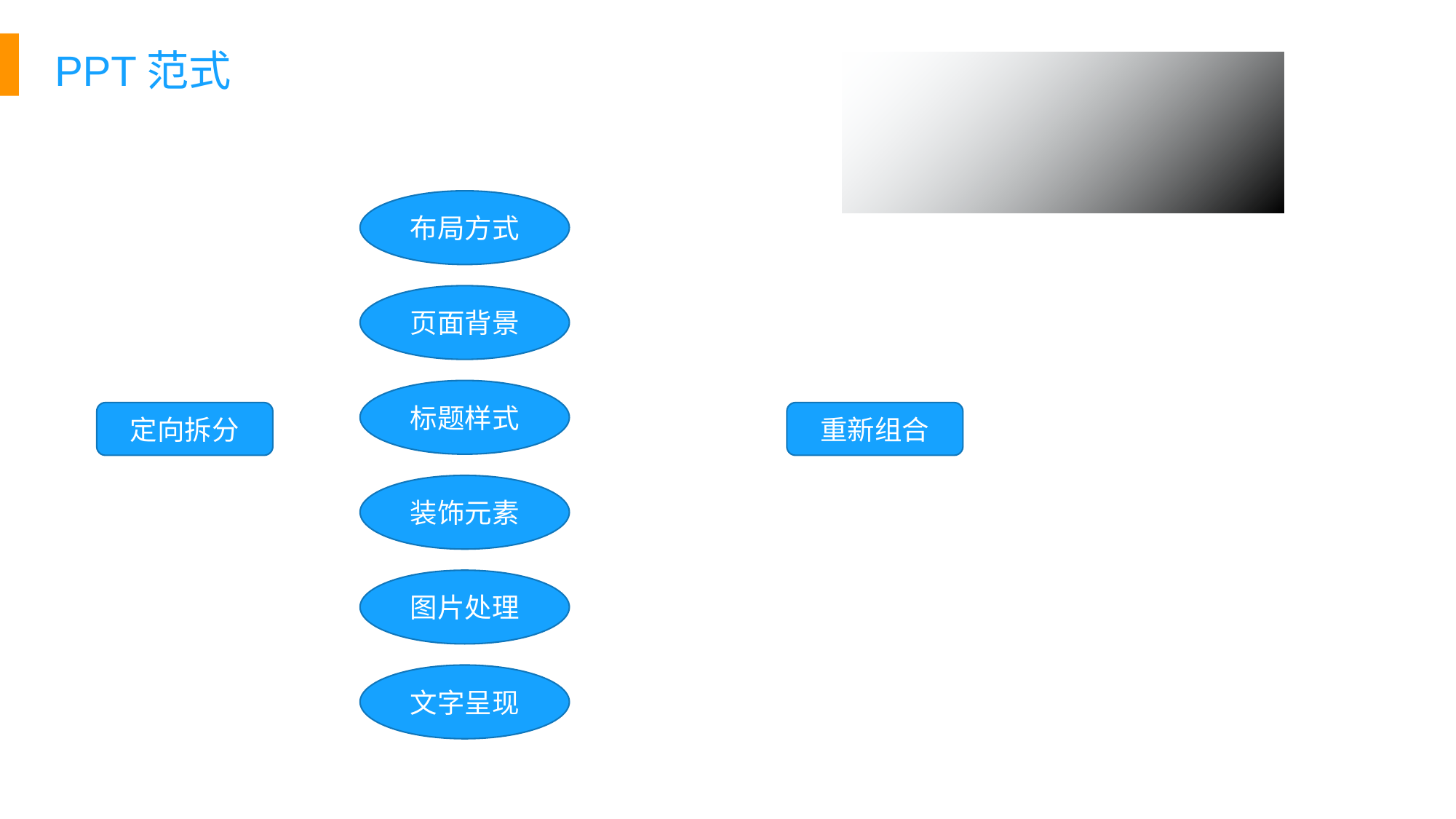

PPT范式

布局方式
页面背景
标题样式
定向拆分
重新组合
装饰元素
图片处理
文字呈现